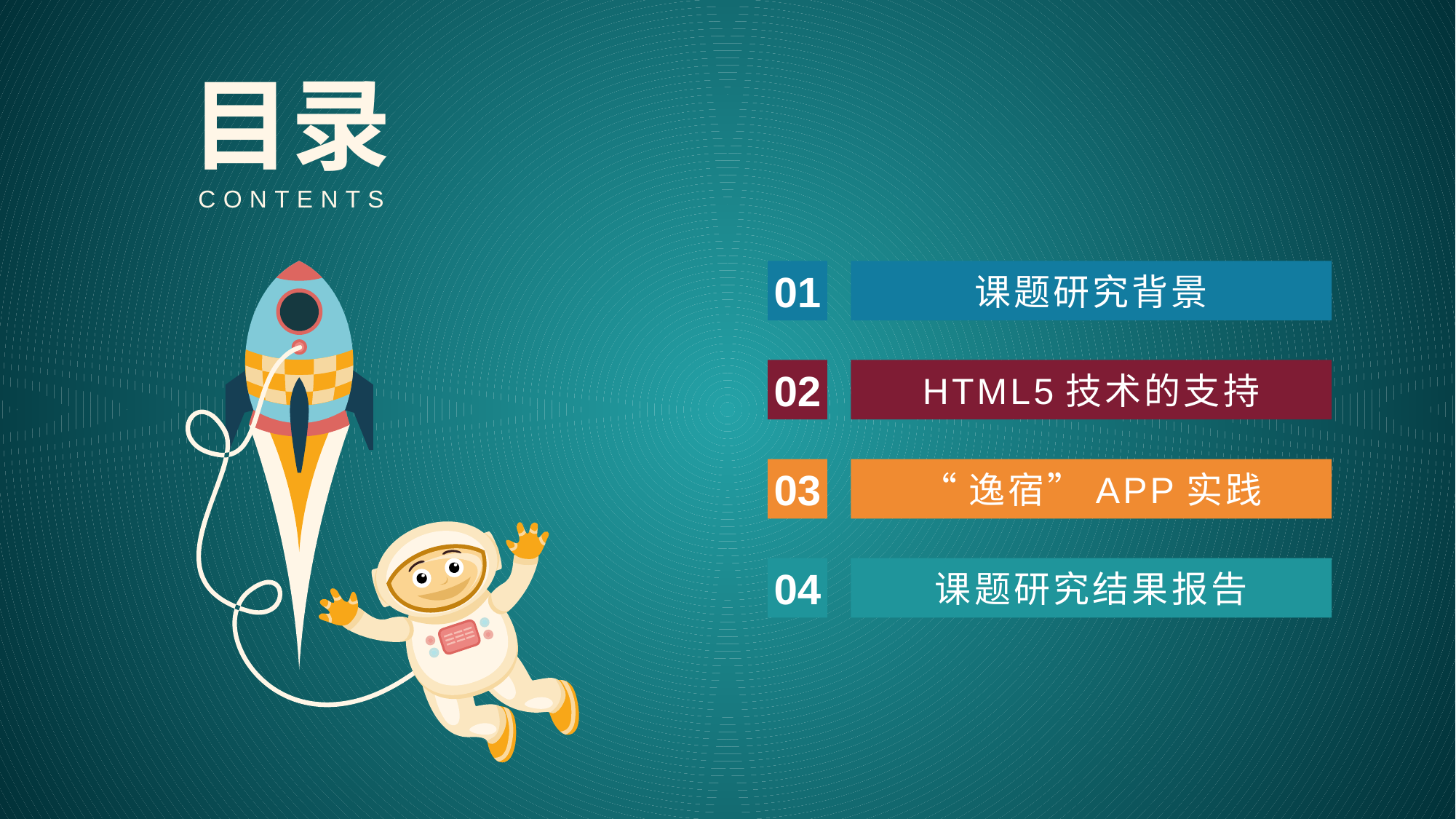

目录
CONTENTS

01
课题研究背景
02
HTML5技术的支持
03
“逸宿”APP实践
04
课题研究结果报告